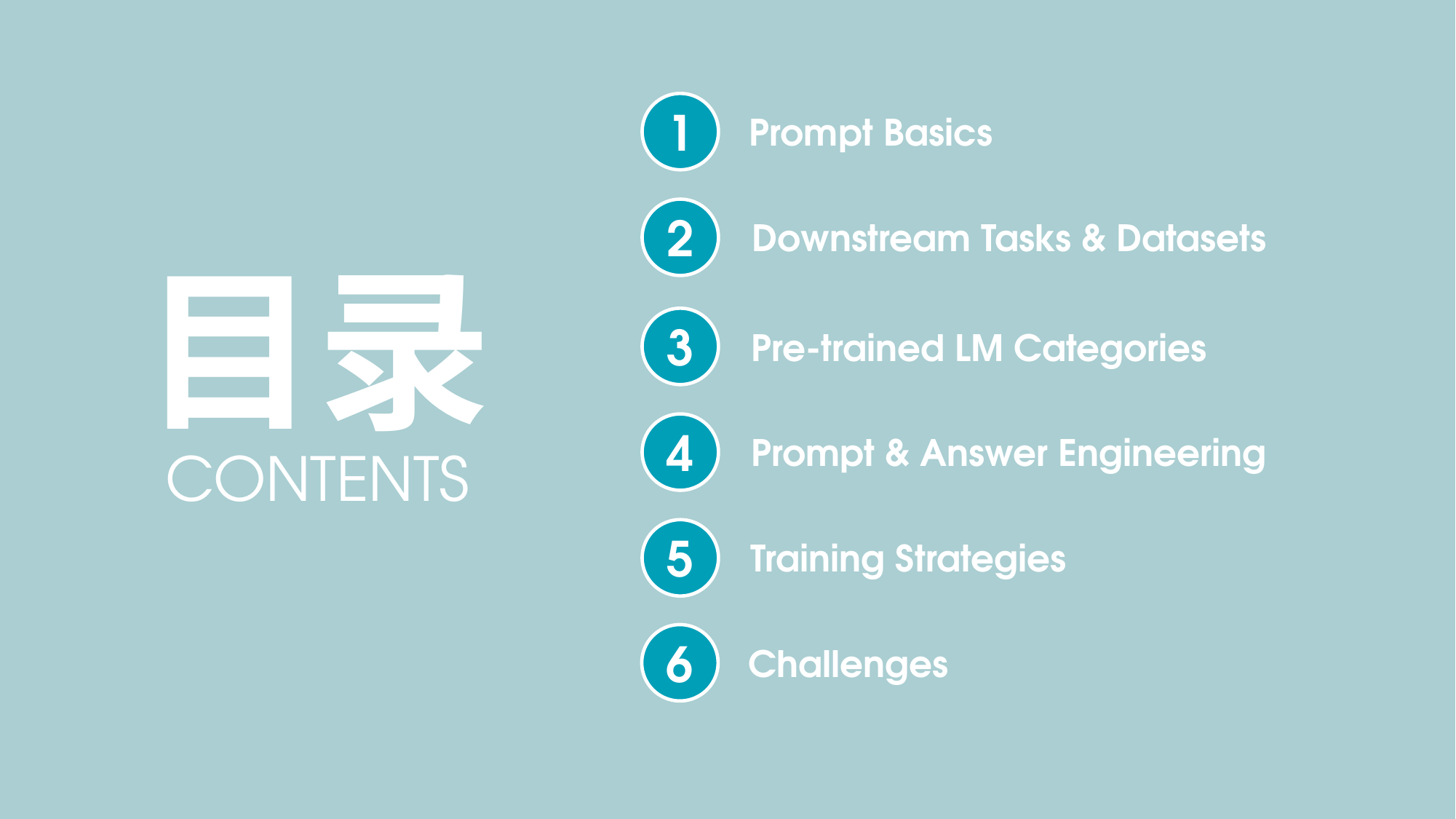

1
Prompt Basics
2
Downstream Tasks & Datasets
目录
3
Pre-trained LM Categories
4
Prompt & Answer Engineering
CONTENTS
5
Training Strategies
6
Challenges